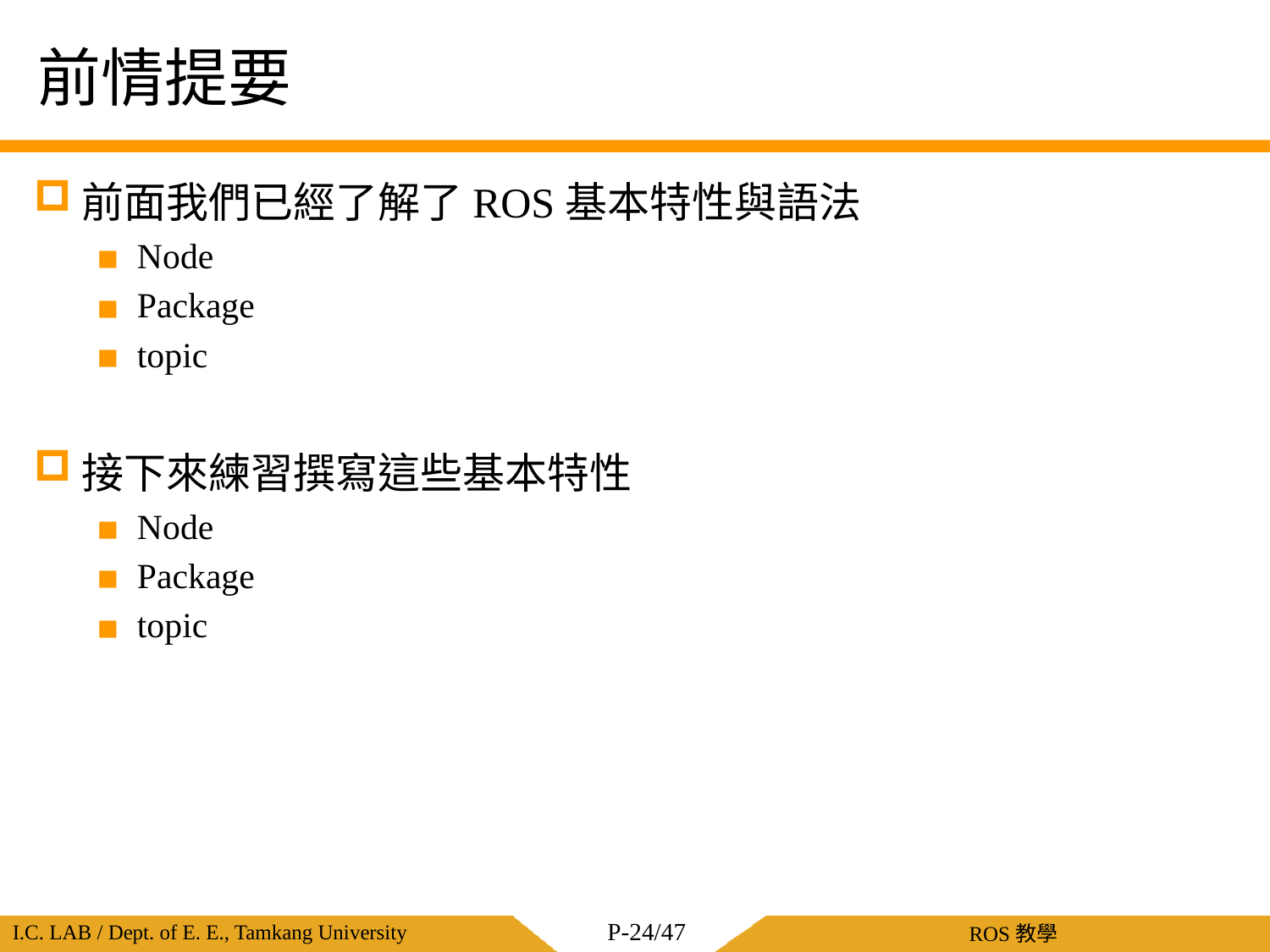

# 前情提要
前面我們已經了解了ROS基本特性與語法
Node
Package
topic

接下來練習撰寫這些基本特性
Node
Package
topic